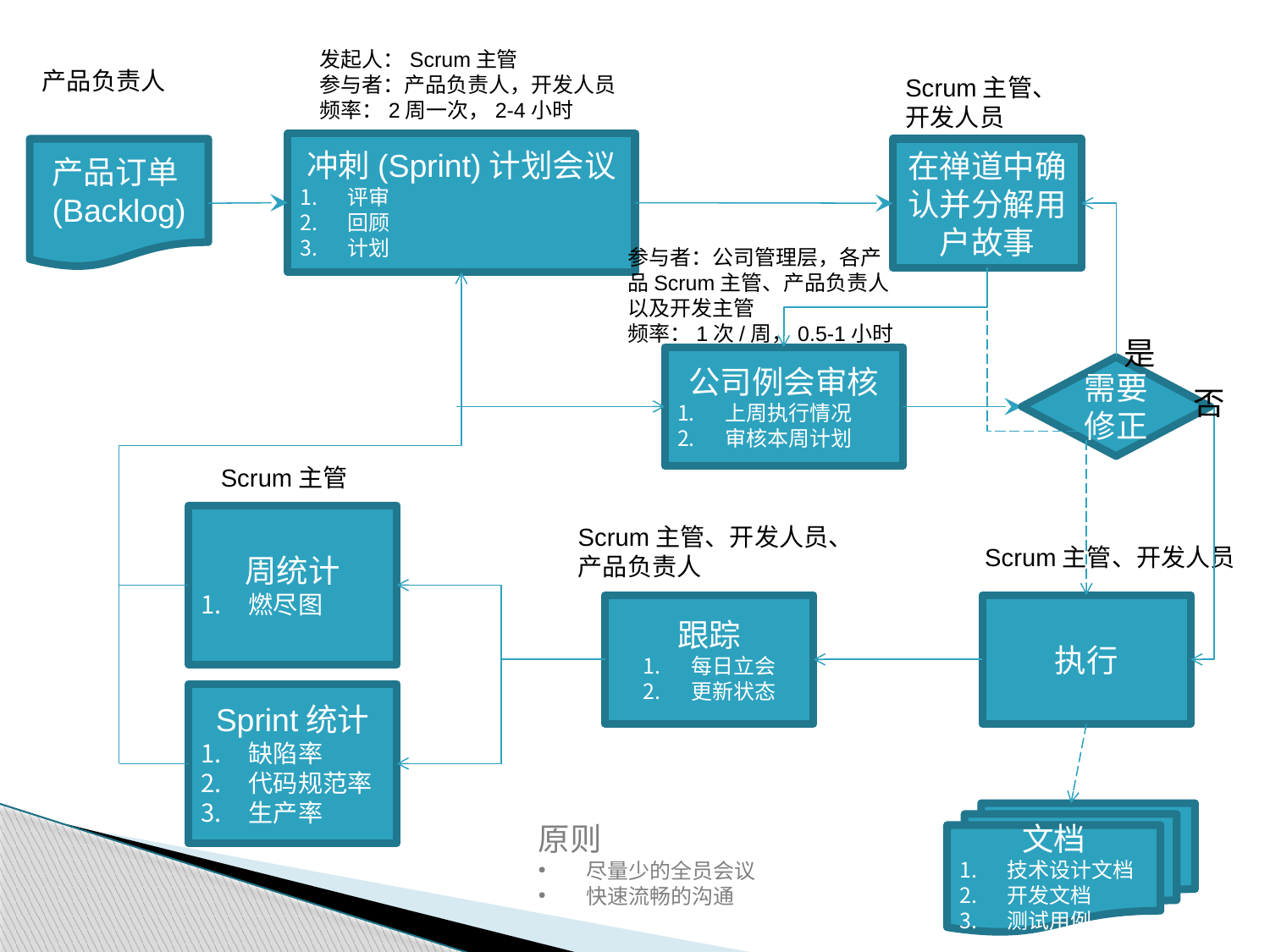

发起人：Scrum主管
参与者：产品负责人，开发人员
频率：2周一次，2-4小时
产品负责人
Scrum主管、开发人员
冲刺(Sprint)计划会议
评审
回顾
计划
产品订单(Backlog)
在禅道中确认并分解用户故事
参与者：公司管理层，各产品Scrum主管、产品负责人以及开发主管
频率：1次/周，0.5-1小时
是
公司例会审核
上周执行情况
审核本周计划
需要修正
否
Scrum主管
周统计
燃尽图
Scrum主管、开发人员、产品负责人
Scrum主管、开发人员
跟踪
每日立会
更新状态
执行
Sprint统计
缺陷率
代码规范率
生产率
文档
技术设计文档
开发文档
测试用例
原则
尽量少的全员会议
快速流畅的沟通